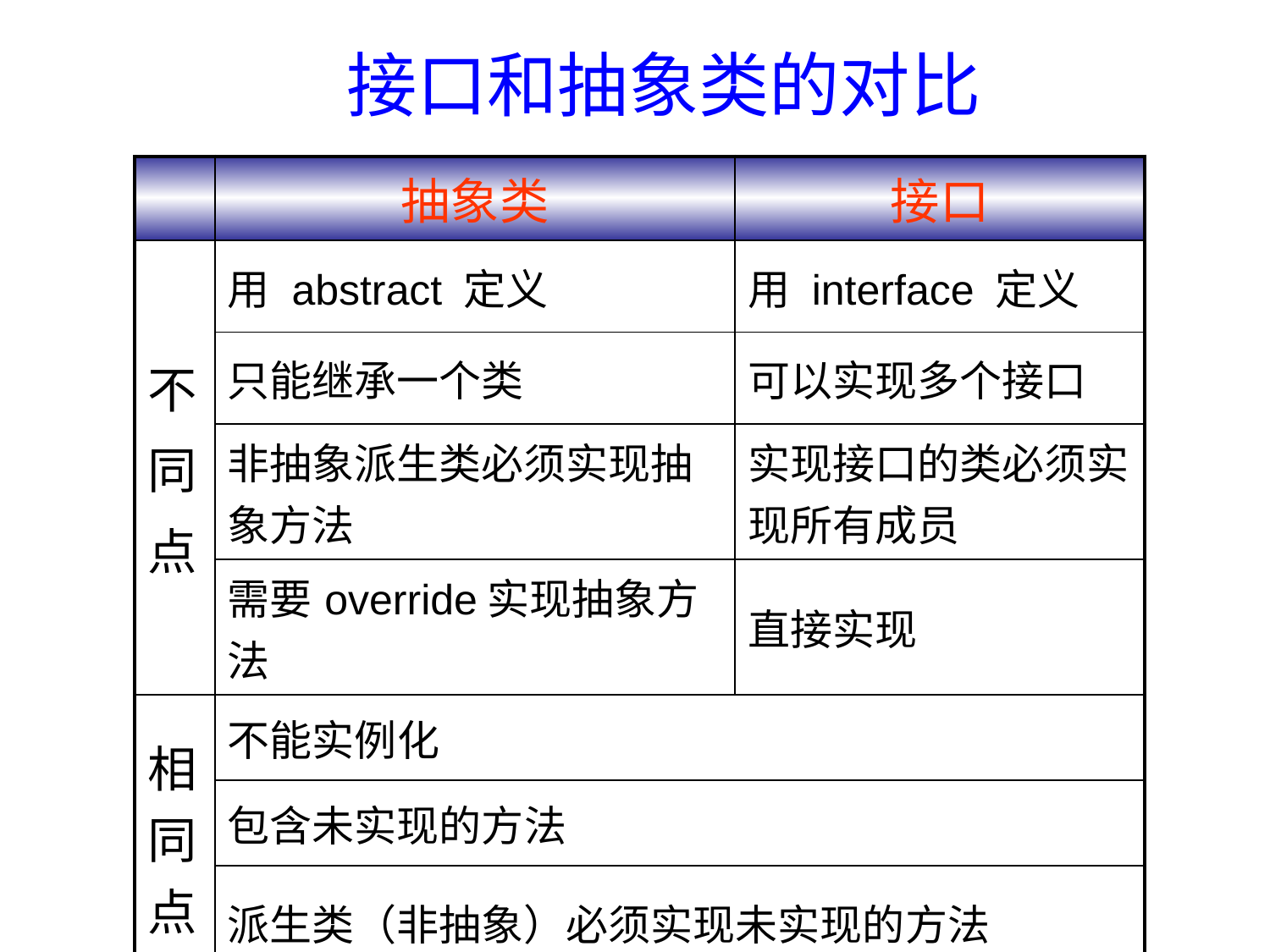

# 接口和抽象类的对比
|  | 抽象类 | 接口 |
| --- | --- | --- |
| 不 同 点 | 用 abstract 定义 | 用 interface 定义 |
|  | 只能继承一个类 | 可以实现多个接口 |
|  | 非抽象派生类必须实现抽象方法 | 实现接口的类必须实现所有成员 |
|  | 需要override实现抽象方法 | 直接实现 |
| 相同点 | 不能实例化 |  |
|  | 包含未实现的方法 |  |
|  | 派生类（非抽象）必须实现未实现的方法 |  |